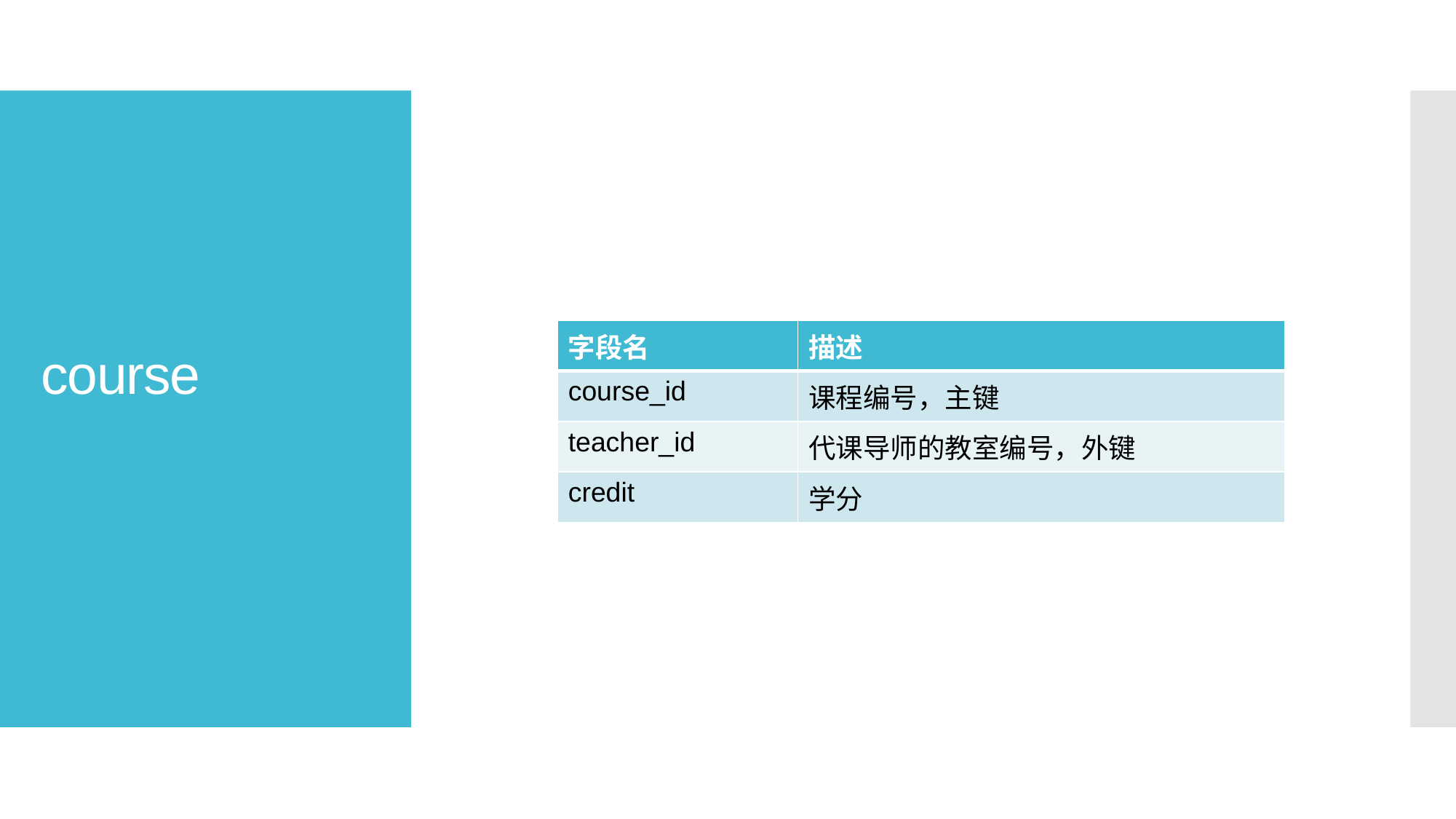

# course
| 字段名 | 描述 |
| --- | --- |
| course\_id | 课程编号，主键 |
| teacher\_id | 代课导师的教室编号，外键 |
| credit | 学分 |